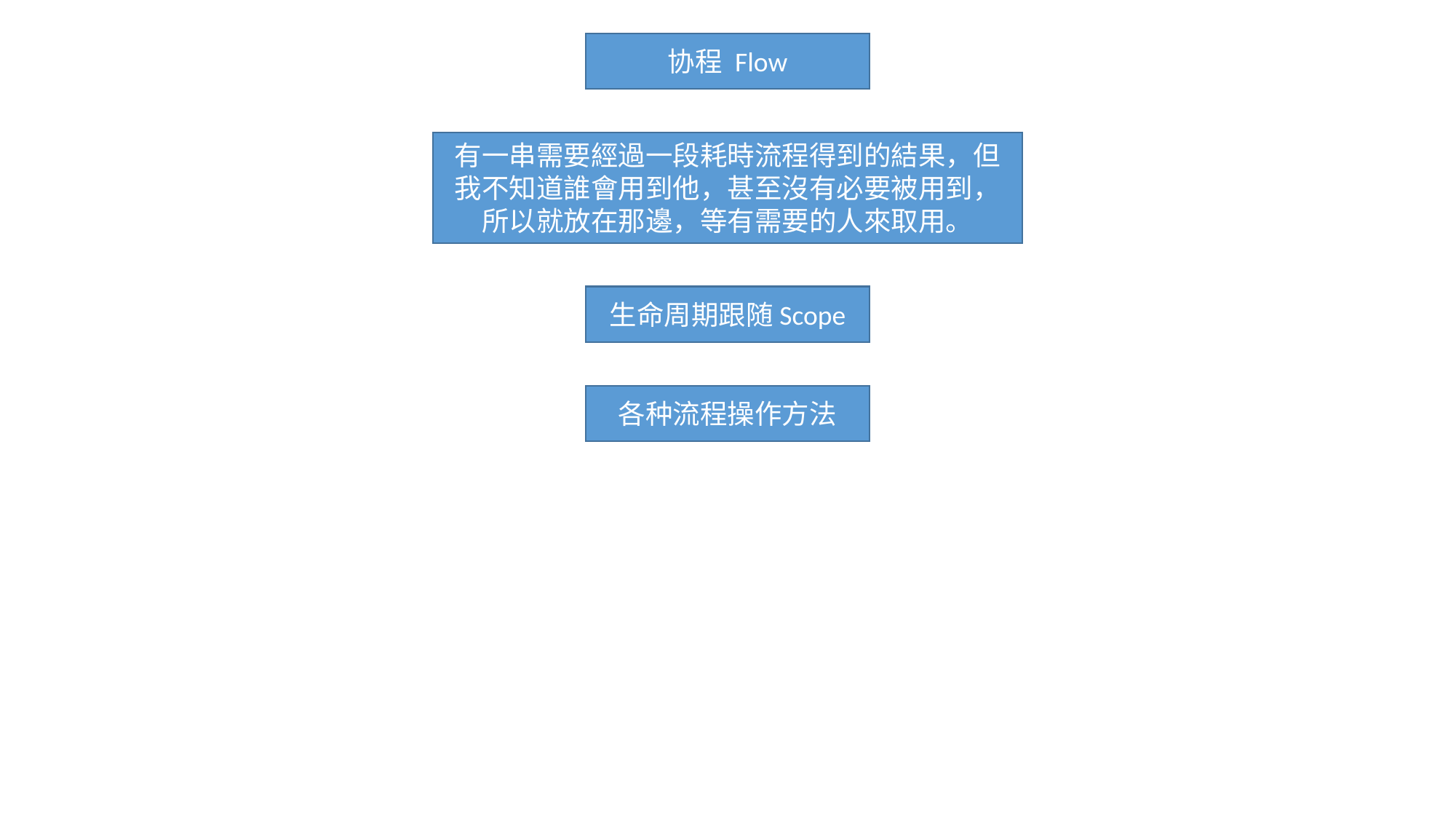

协程 Flow
有一串需要經過一段耗時流程得到的結果，但我不知道誰會用到他，甚至沒有必要被用到，所以就放在那邊，等有需要的人來取用。
生命周期跟随Scope
各种流程操作方法